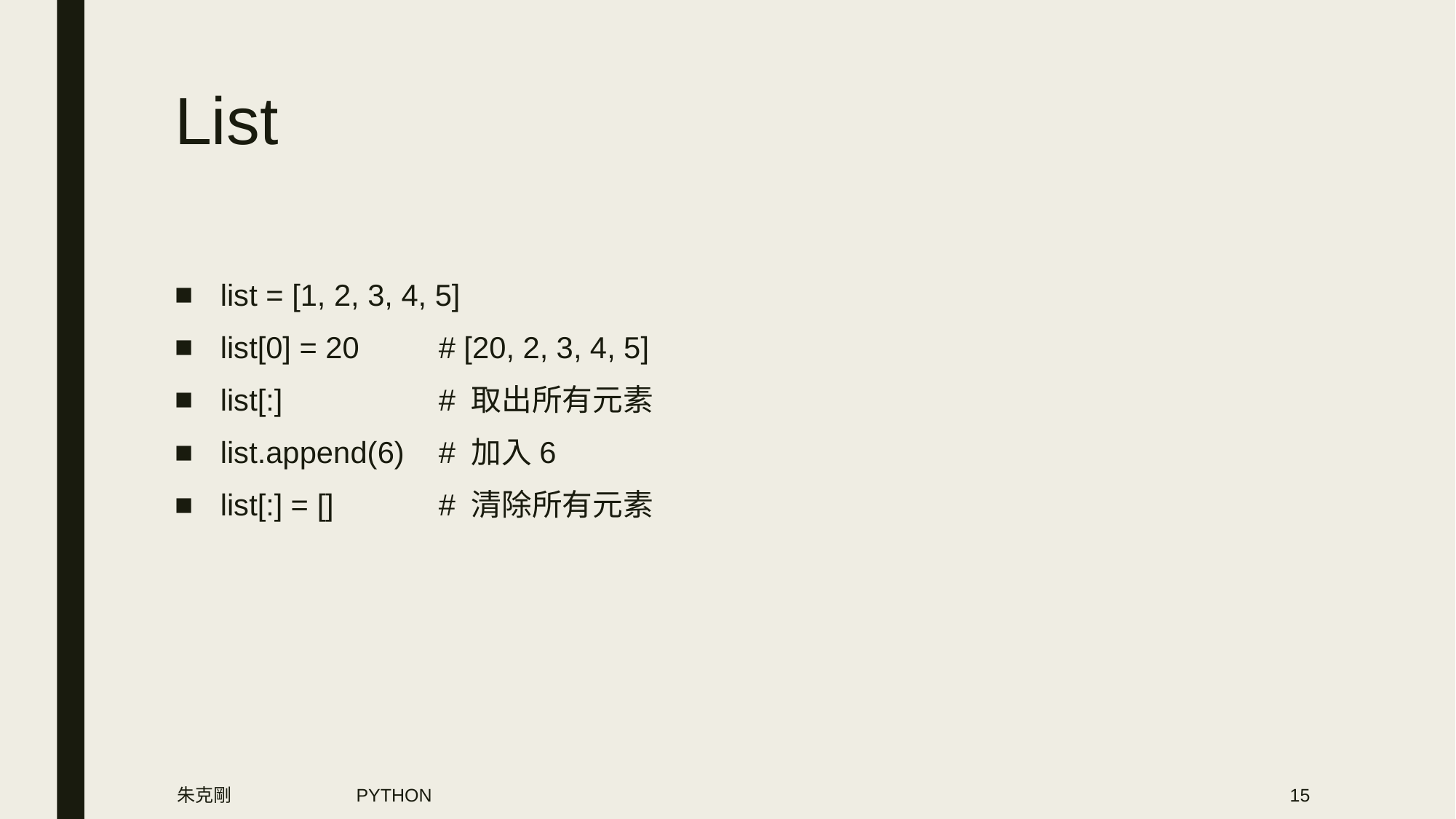

# List
list = [1, 2, 3, 4, 5]
list[0] = 20	# [20, 2, 3, 4, 5]
list[:]		# 取出所有元素
list.append(6)	# 加入6
list[:] = []	# 清除所有元素
朱克剛
PYTHON
15